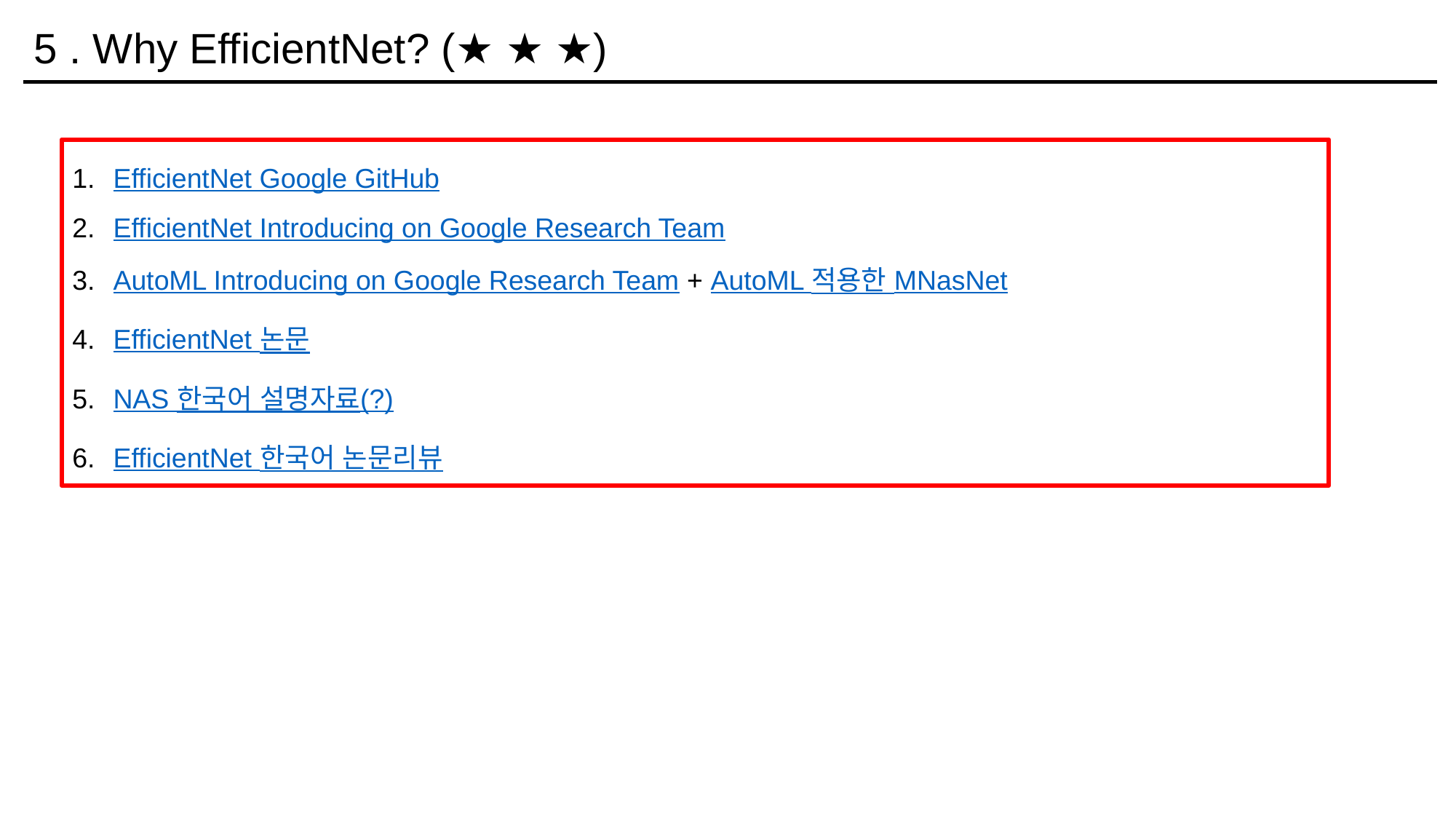

5 . Why EfficientNet? (★ ★ ★)
EfficientNet Google GitHub
EfficientNet Introducing on Google Research Team
AutoML Introducing on Google Research Team + AutoML 적용한 MNasNet
EfficientNet 논문
NAS 한국어 설명자료(?)
EfficientNet 한국어 논문리뷰